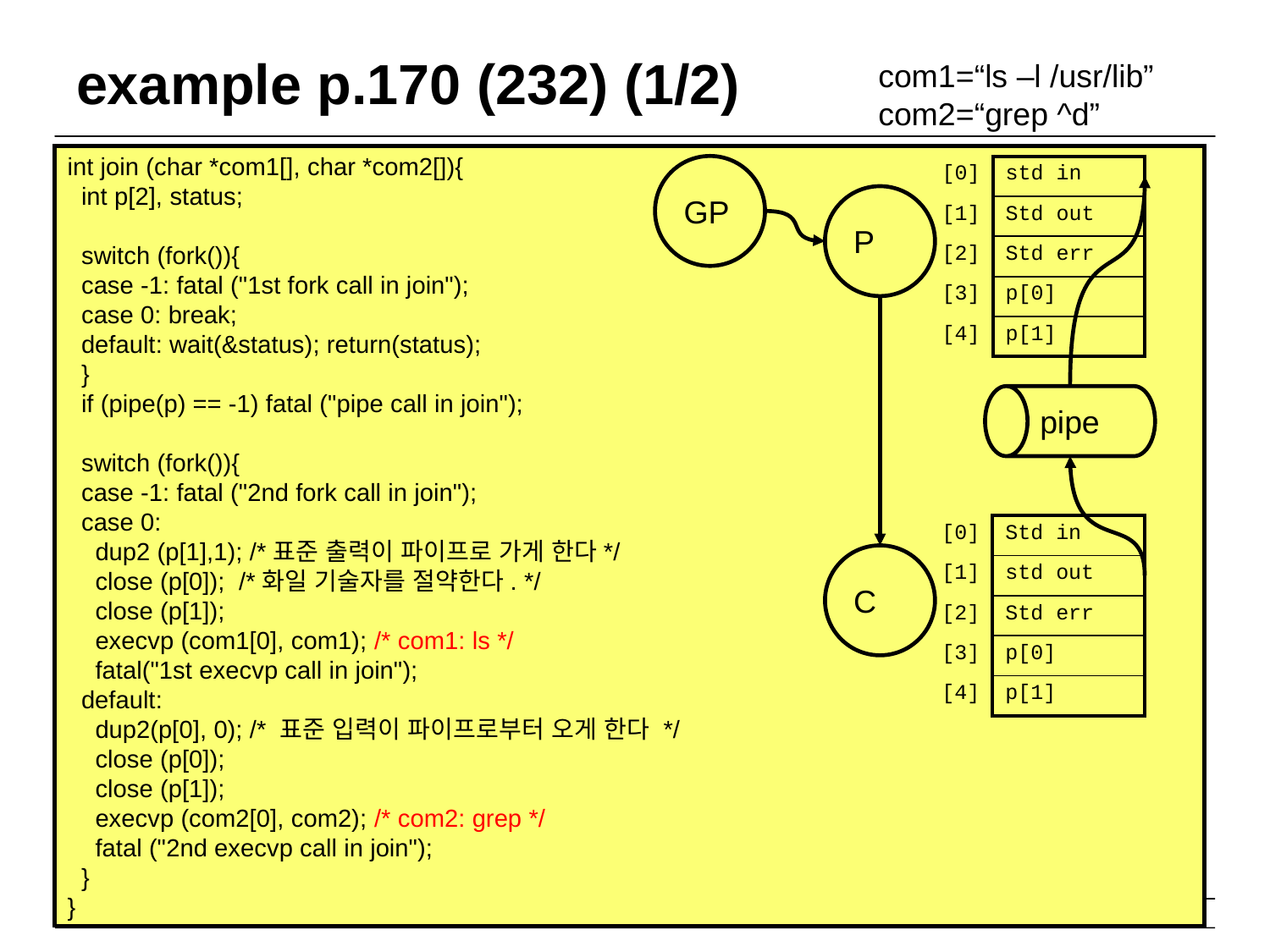

# example p.170 (232) (1/2)
com1=“ls –l /usr/lib”
com2=“grep ^d”
int join (char *com1[], char *com2[]){
  int p[2], status;

  switch (fork()){
  case -1: fatal ("1st fork call in join");
  case 0: break;
  default: wait(&status); return(status);
  }
  if (pipe(p) == -1) fatal ("pipe call in join");

  switch (fork()){
  case -1: fatal ("2nd fork call in join");
  case 0:
    dup2 (p[1],1); /*표준 출력이 파이프로 가게 한다*/
    close (p[0]);  /*화일 기술자를 절약한다. */
    close (p[1]);
    execvp (com1[0], com1); /* com1: ls */
    fatal("1st execvp call in join");
  default:
    dup2(p[0], 0); /* 표준 입력이 파이프로부터 오게 한다 */
    close (p[0]);
    close (p[1]);
    execvp (com2[0], com2); /* com2: grep */
    fatal ("2nd execvp call in join");
  }
}

GP
| [0] | std in |
| --- | --- |
| [1] | Std out |
| [2] | Std err |
| [3] | p[0] |
| [4] | p[1] |
P
pipe
| [0] | Std in |
| --- | --- |
| [1] | std out |
| [2] | Std err |
| [3] | p[0] |
| [4] | p[1] |
C
2